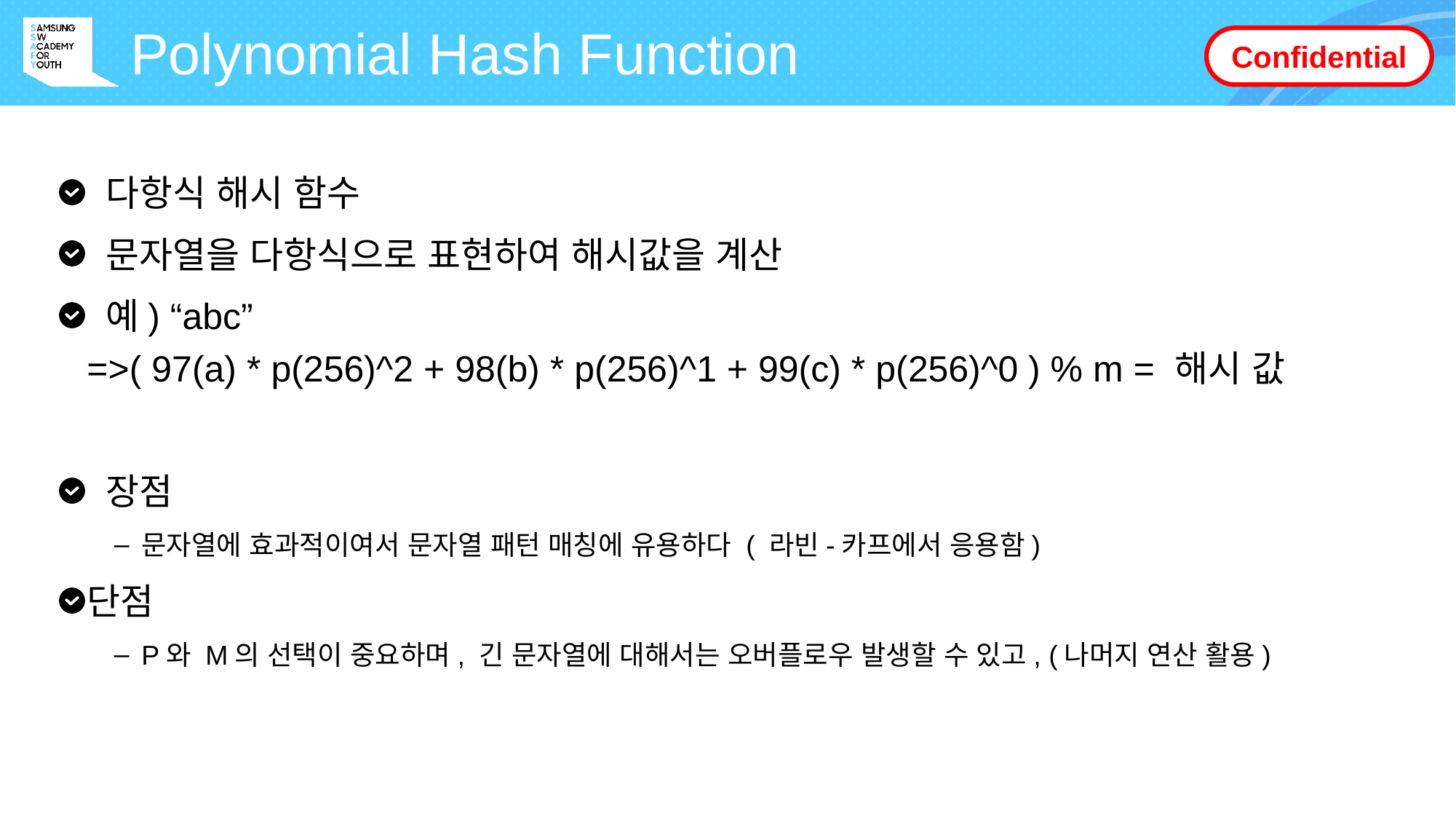

# Polynomial Hash Function
 다항식 해시 함수
 문자열을 다항식으로 표현하여 해시값을 계산
 예) “abc”
=>( 97(a) * p(256)^2 + 98(b) * p(256)^1 + 99(c) * p(256)^0 ) % m = 해시 값

 장점
문자열에 효과적이여서 문자열 패턴 매칭에 유용하다 ( 라빈-카프에서 응용함)
단점
P와 M의 선택이 중요하며, 긴 문자열에 대해서는 오버플로우 발생할 수 있고, (나머지 연산 활용)